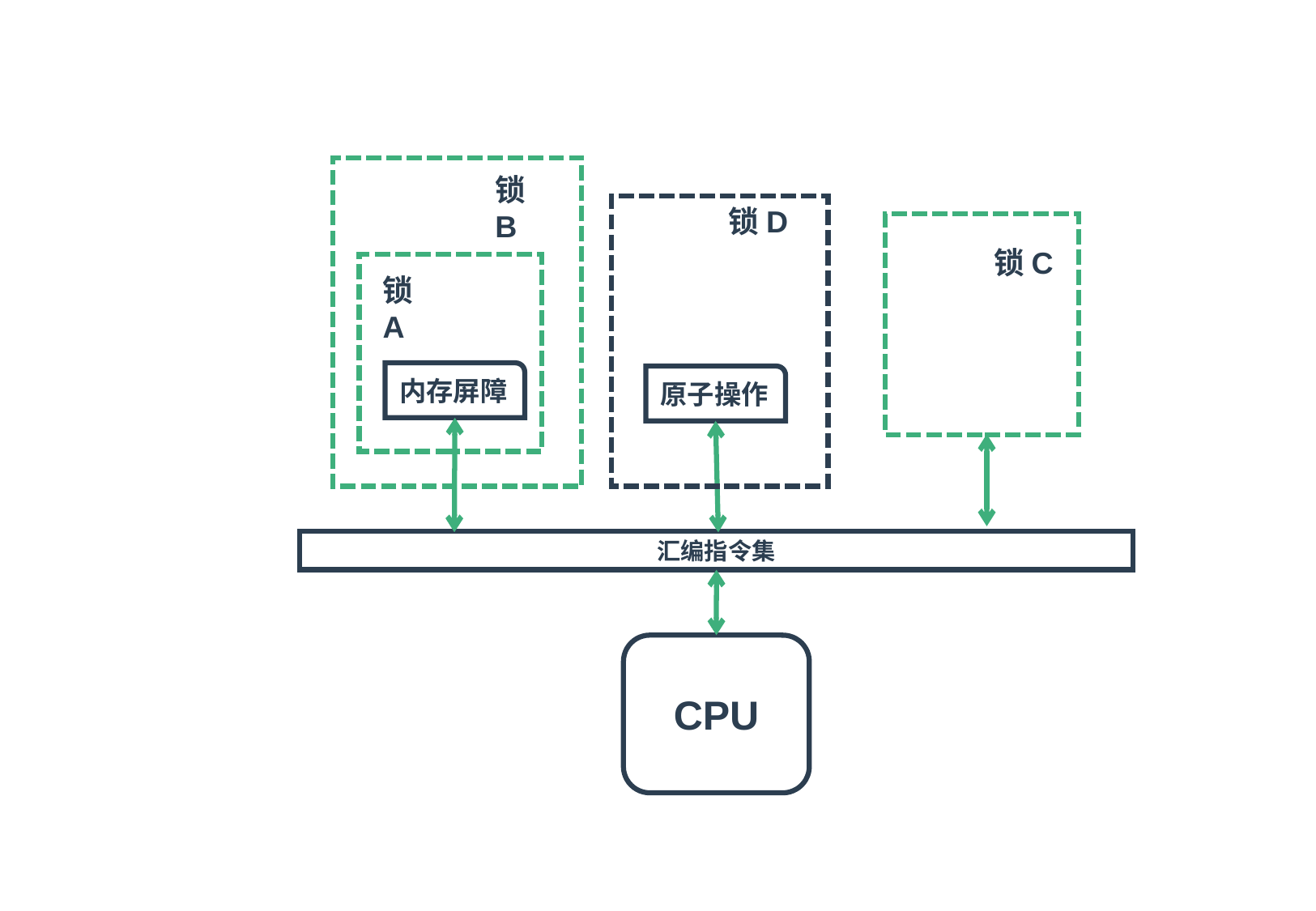

锁B

锁D

锁C

锁A
内存屏障
原子操作
汇编指令集
CPU